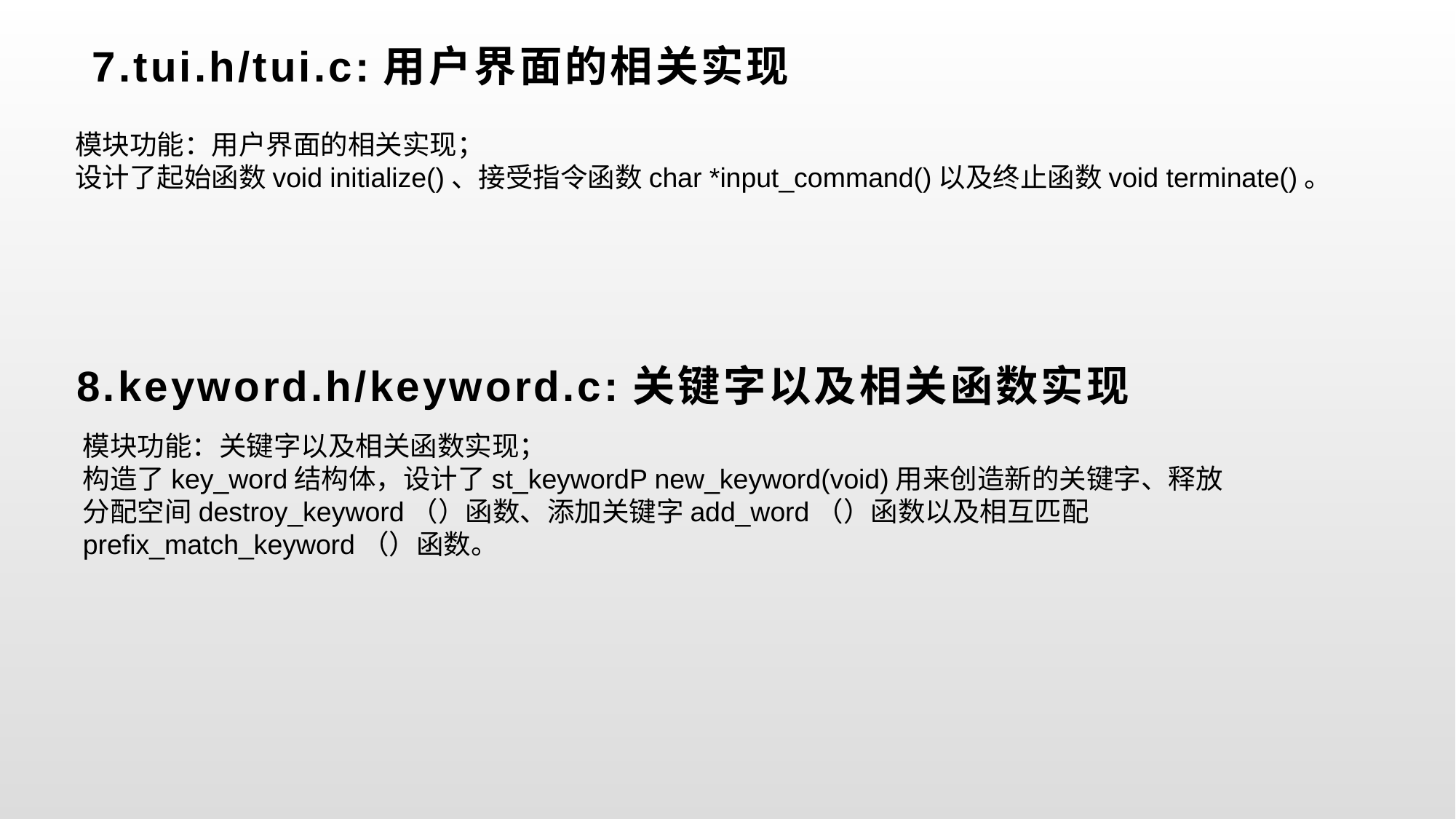

# 7.tui.h/tui.c:用户界面的相关实现
模块功能：用户界面的相关实现；
设计了起始函数void initialize()、接受指令函数char *input_command()以及终止函数void terminate()。
8.keyword.h/keyword.c:关键字以及相关函数实现
模块功能：关键字以及相关函数实现；
构造了key_word结构体，设计了st_keywordP new_keyword(void)用来创造新的关键字、释放分配空间destroy_keyword（）函数、添加关键字add_word（）函数以及相互匹配prefix_match_keyword（）函数。